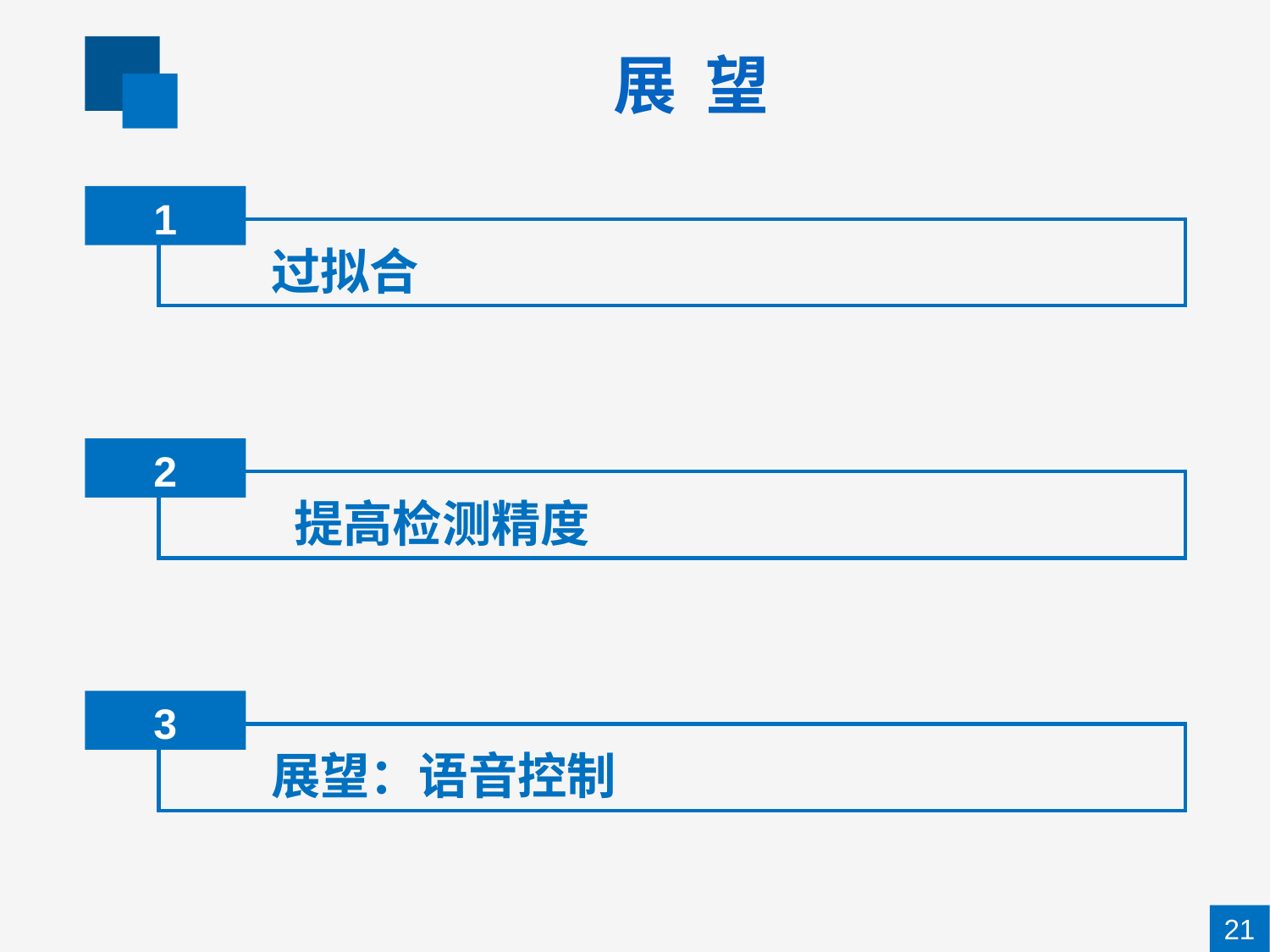

展  望
1
过拟合
2
 提高检测精度
3
展望：语音控制

21